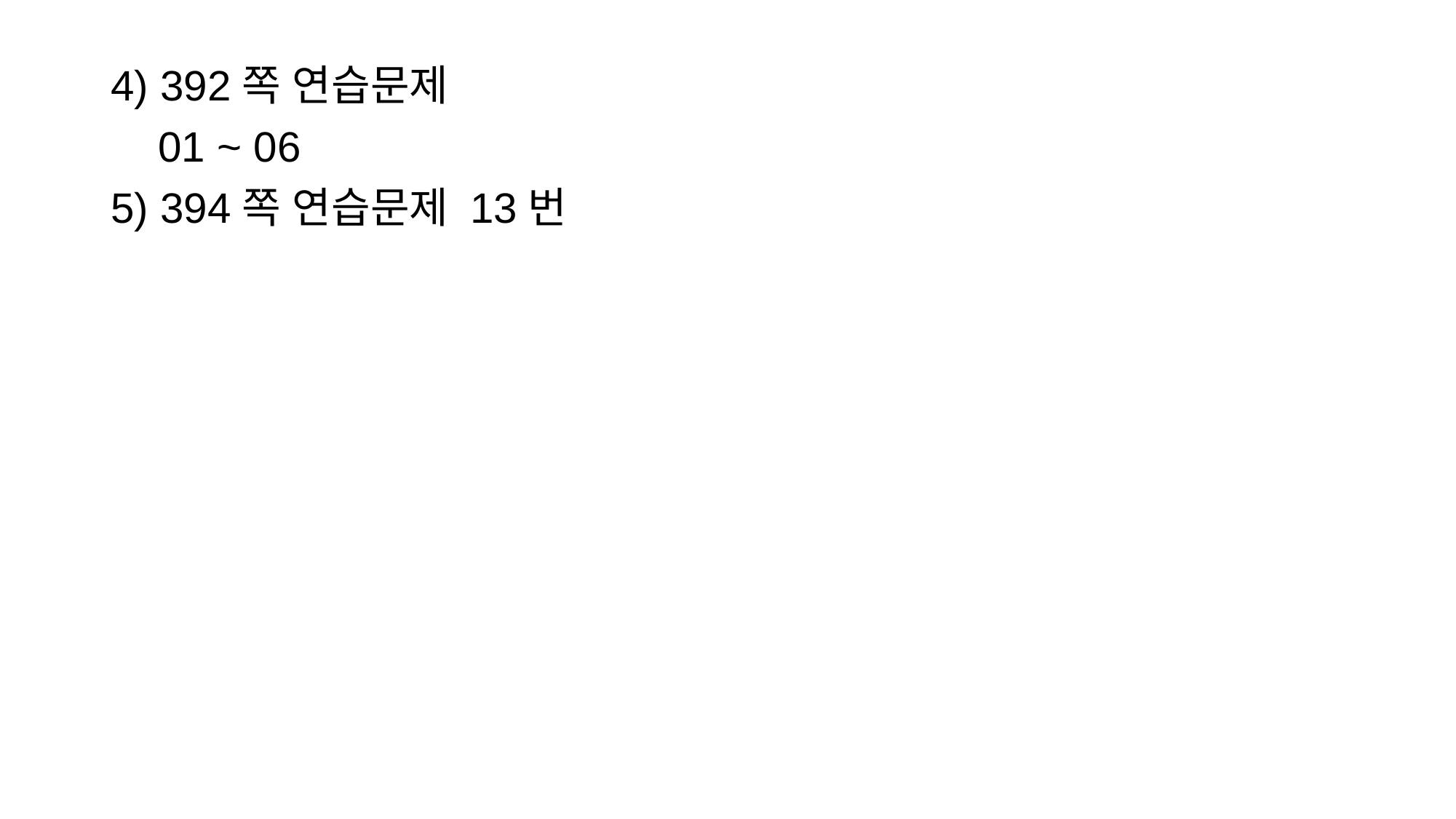

4) 392쪽 연습문제
    01 ~ 06
5) 394쪽 연습문제 13번